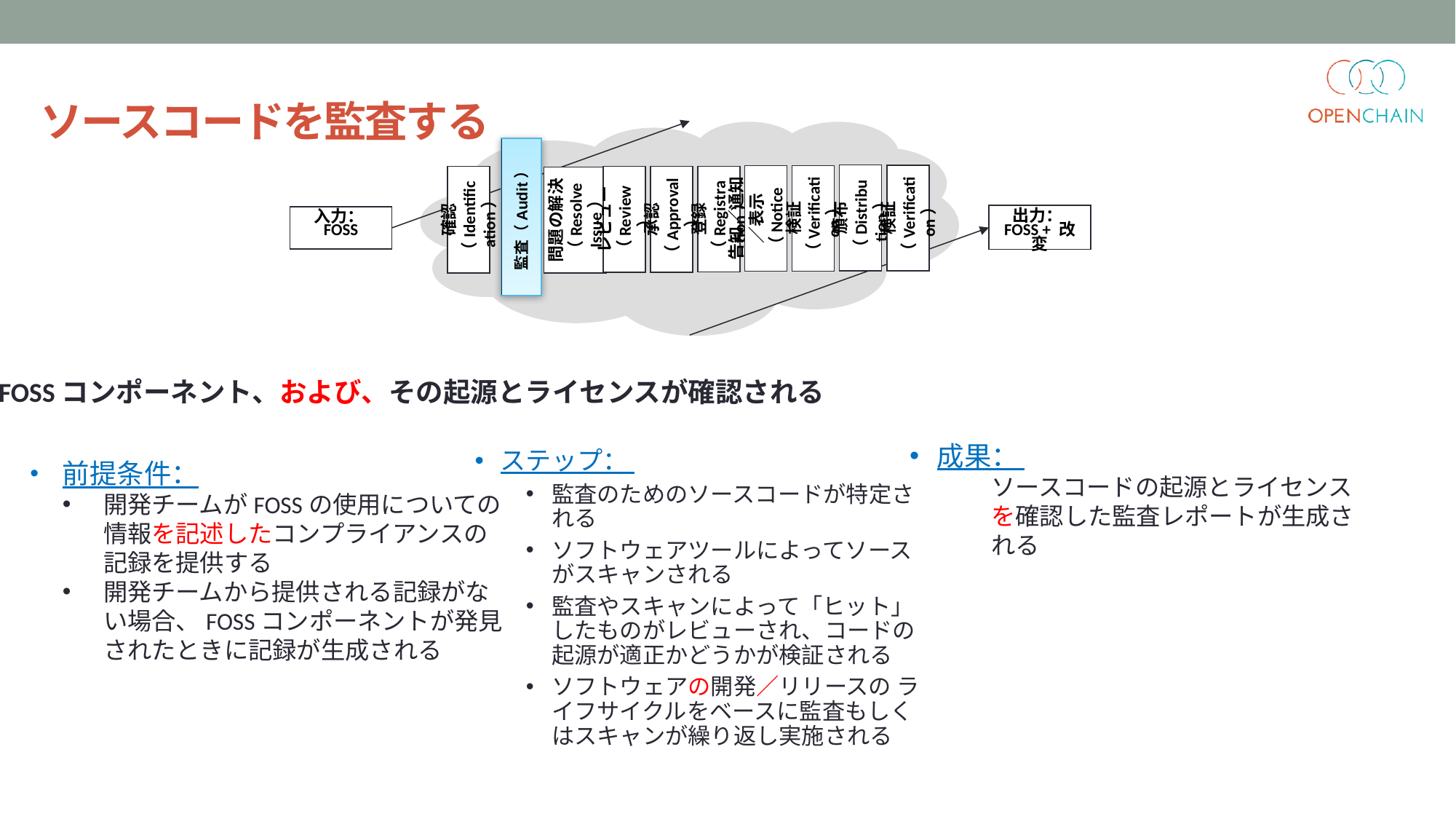

ソースコードを監査する

監査（Audit）
頒布（Distribution）
検証（Verification）
告知／通知／表示（Notice）
検証（Verification）
登録（Registration）
確認（Identification）
レビュー（Review）
承認（Approval）
問題の解決（Resolve Issue）
出力：
FOSS + 改変
入力：
FOSS
FOSSコンポーネント、および、その起源とライセンスが確認される
前提条件：
開発チームがFOSSの使用についての情報を記述したコンプライアンスの記録を提供する
開発チームから提供される記録がない場合、FOSSコンポーネントが発見されたときに記録が生成される

成果：
ソースコードの起源とライセンスを確認した監査レポートが生成される
ステップ：
監査のためのソースコードが特定される
ソフトウェアツールによってソースがスキャンされる
監査やスキャンによって「ヒット」したものがレビューされ、コードの起源が適正かどうかが検証される
ソフトウェアの開発／リリースの ライフサイクルをベースに監査もしくはスキャンが繰り返し実施される